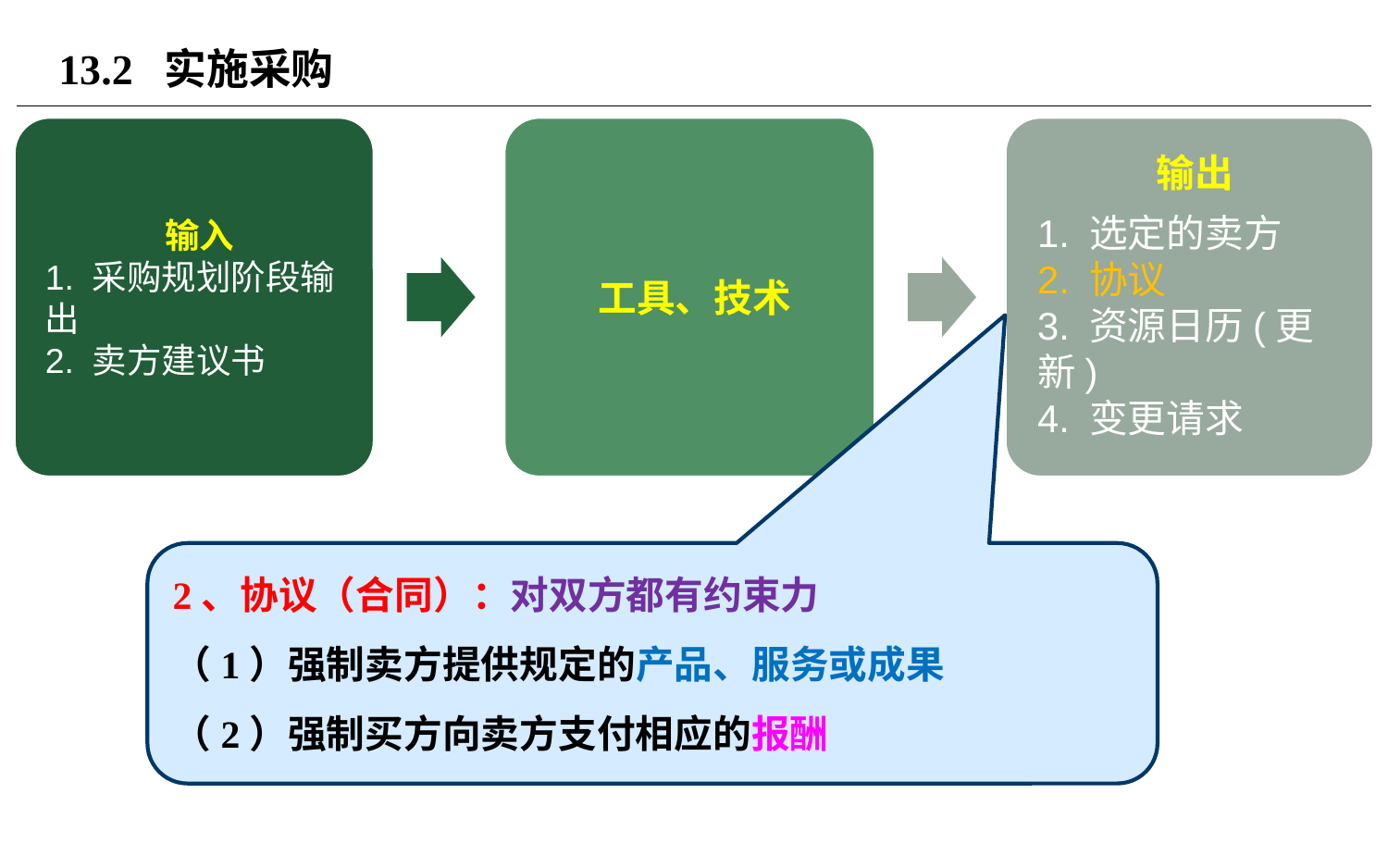

# 13.2  实施采购
输入
1. 采购规划阶段输出
2. 卖方建议书

工具、技术

输出
1. 选定的卖方
2. 协议
3. 资源日历(更新)
4. 变更请求

2、协议（合同）：对双方都有约束力
（1）强制卖方提供规定的产品、服务或成果
（2）强制买方向卖方支付相应的报酬